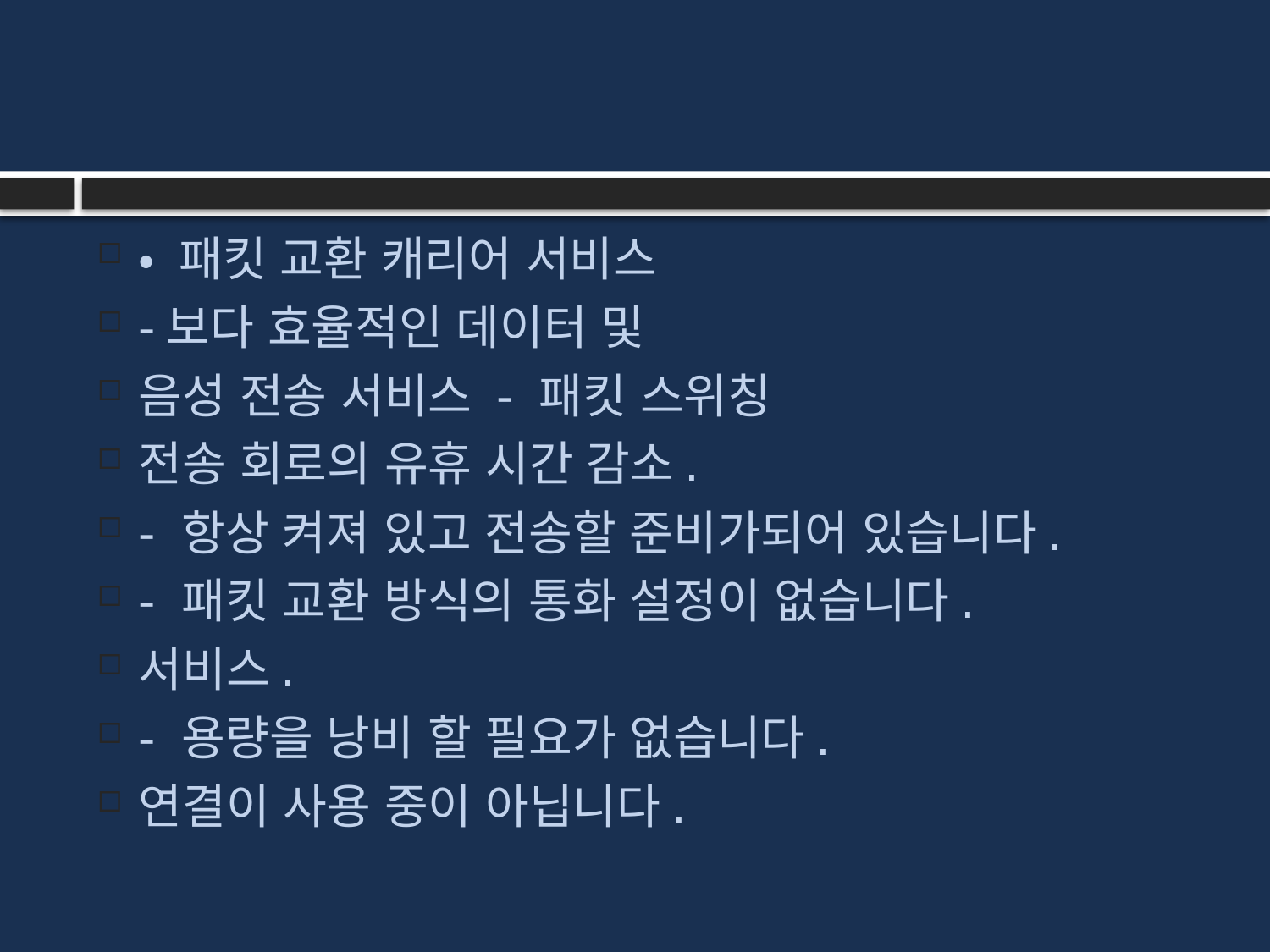

#
• 패킷 교환 캐리어 서비스
-보다 효율적인 데이터 및
음성 전송 서비스 - 패킷 스위칭
전송 회로의 유휴 시간 감소.
- 항상 켜져 있고 전송할 준비가되어 있습니다.
- 패킷 교환 방식의 통화 설정이 없습니다.
서비스.
- 용량을 낭비 할 필요가 없습니다.
연결이 사용 중이 아닙니다.